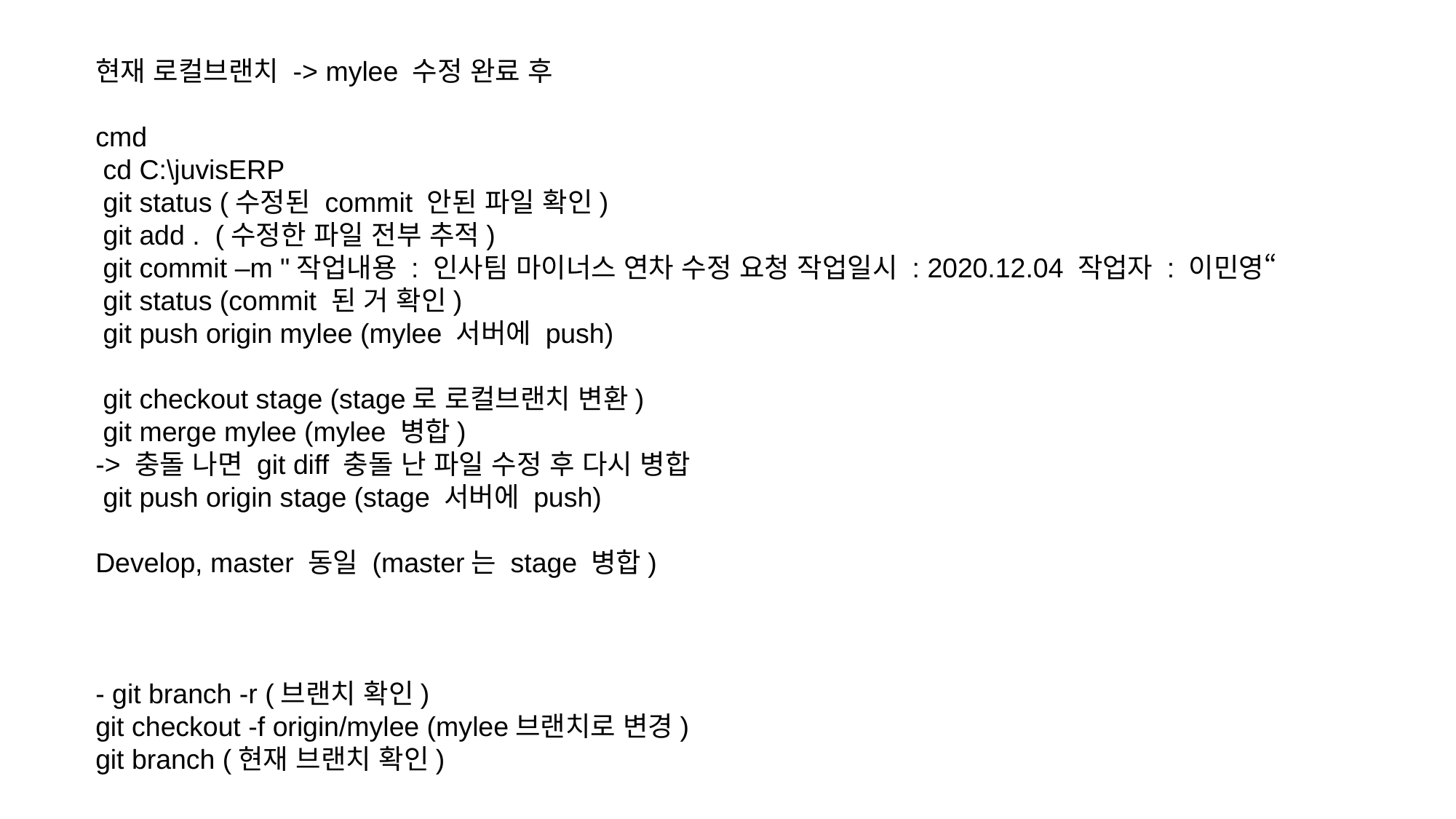

현재 로컬브랜치 -> mylee 수정 완료 후

cmd
 cd C:\juvisERP
 git status (수정된 commit 안된 파일 확인)
 git add .  (수정한 파일 전부 추적)
 git commit –m "작업내용 : 인사팀 마이너스 연차 수정 요청 작업일시 : 2020.12.04 작업자 : 이민영“
 git status (commit 된 거 확인)
 git push origin mylee (mylee 서버에 push)

 git checkout stage (stage로 로컬브랜치 변환)
 git merge mylee (mylee 병합)
-> 충돌 나면 git diff 충돌 난 파일 수정 후 다시 병합
 git push origin stage (stage 서버에 push)

Develop, master 동일 (master는 stage 병합)

- git branch -r (브랜치 확인)
git checkout -f origin/mylee (mylee브랜치로 변경)
git branch (현재 브랜치 확인)